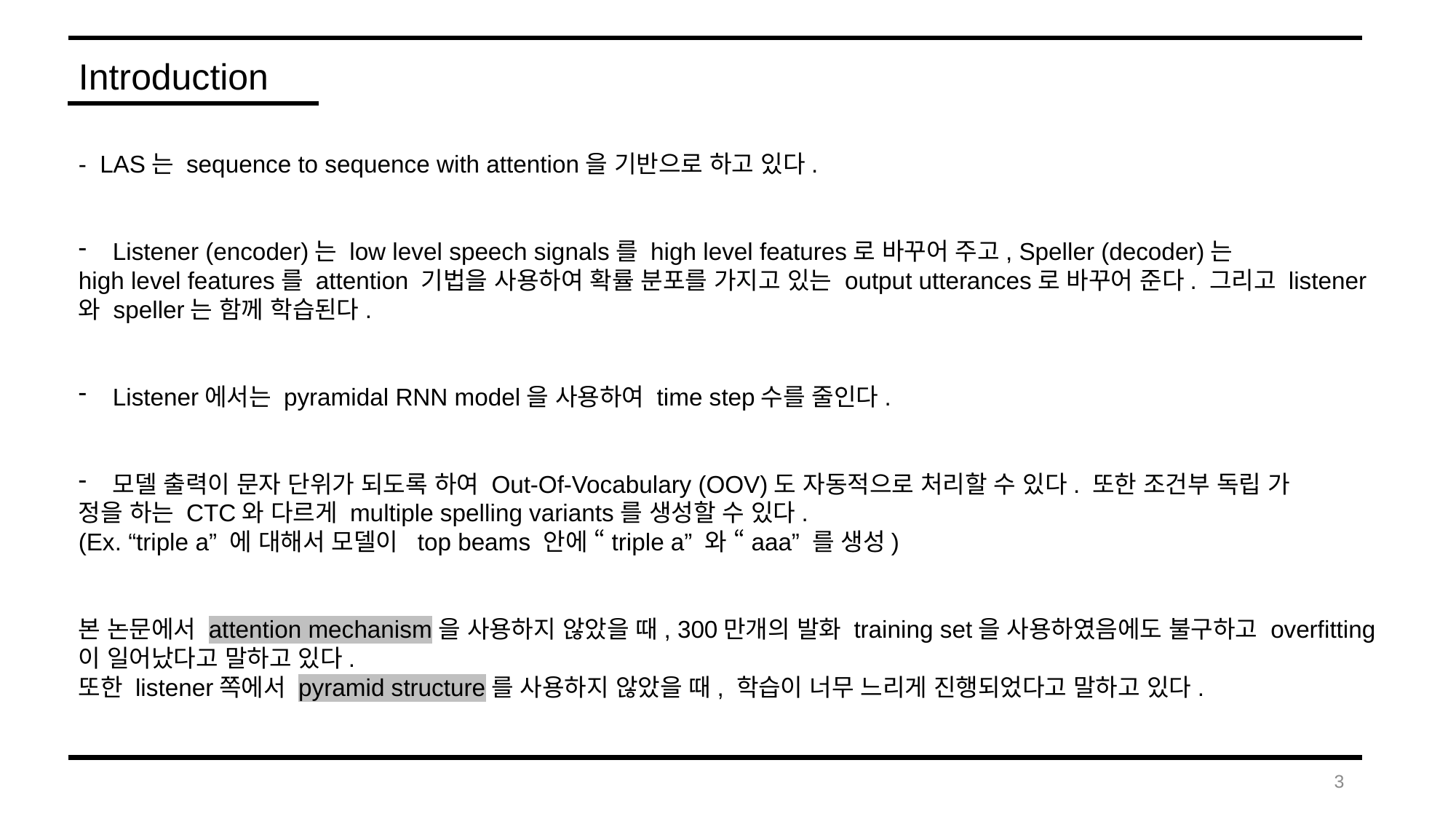

Introduction

-  LAS는 sequence to sequence with attention을 기반으로 하고 있다.

Listener (encoder)는 low level speech signals를 high level features로 바꾸어 주고, Speller (decoder)는
high level features를 attention 기법을 사용하여 확률 분포를 가지고 있는 output utterances로 바꾸어 준다. 그리고 listener와 speller는 함께 학습된다.

Listener에서는 pyramidal RNN model을 사용하여 time step수를 줄인다.

모델 출력이 문자 단위가 되도록 하여 Out-Of-Vocabulary (OOV)도 자동적으로 처리할 수 있다. 또한 조건부 독립 가
정을 하는 CTC와 다르게 multiple spelling variants를 생성할 수 있다.
(Ex. “triple a” 에 대해서 모델이  top beams 안에 “triple a” 와 “aaa” 를 생성)

본 논문에서 attention mechanism을 사용하지 않았을 때, 300만개의 발화 training set을 사용하였음에도 불구하고 overfitting이 일어났다고 말하고 있다.
또한 listener쪽에서 pyramid structure를 사용하지 않았을 때, 학습이 너무 느리게 진행되었다고 말하고 있다.

3